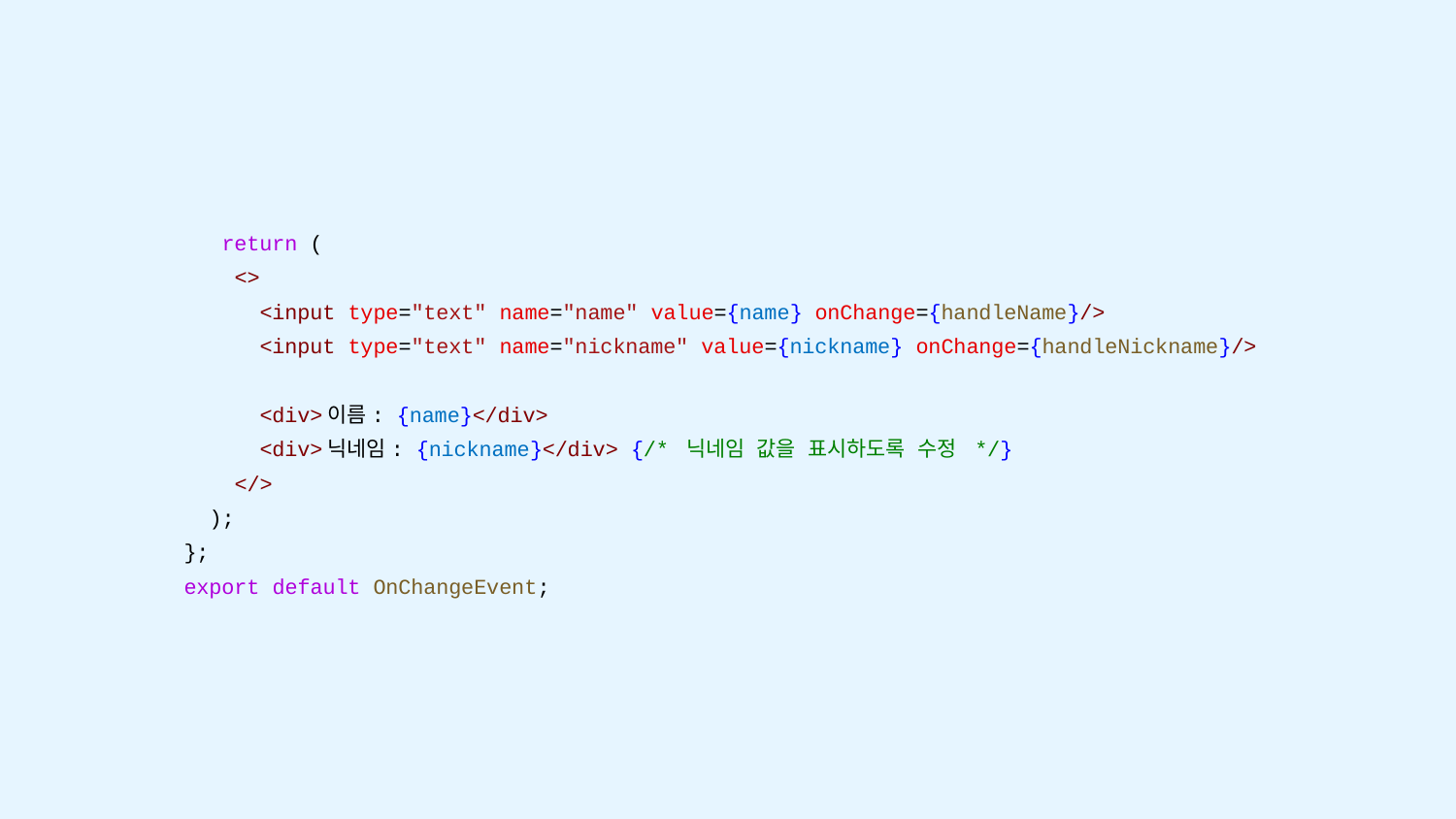

return (
    <>
      <input type="text" name="name" value={name} onChange={handleName}/>
      <input type="text" name="nickname" value={nickname} onChange={handleNickname}/>

      <div>이름: {name}</div>
      <div>닉네임: {nickname}</div> {/* 닉네임 값을 표시하도록 수정 */}
    </>
  );
};
export default OnChangeEvent;